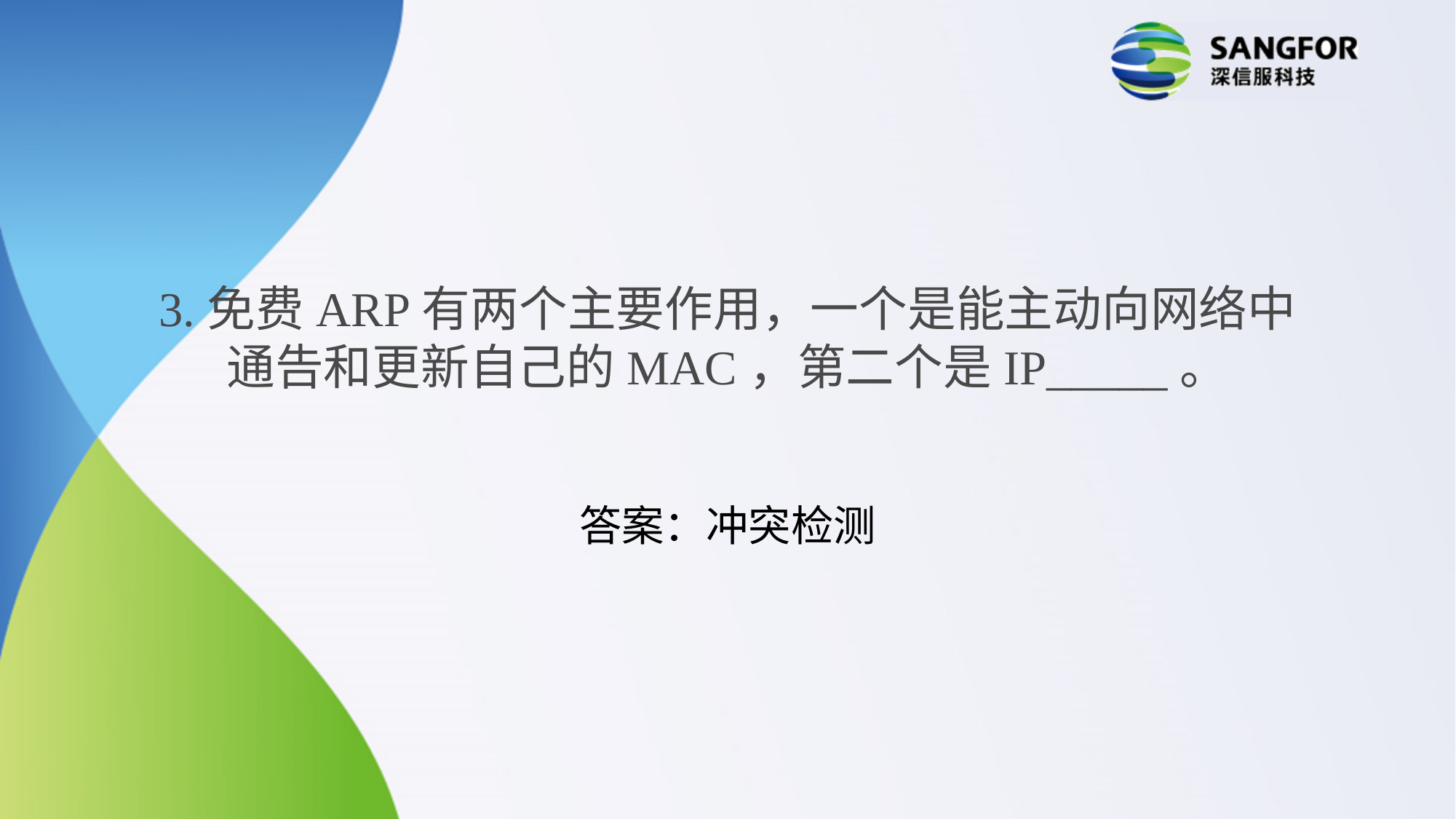

3.免费ARP有两个主要作用，一个是能主动向网络中
通告和更新自己的MAC，第二个是IP_____。
答案：冲突检测